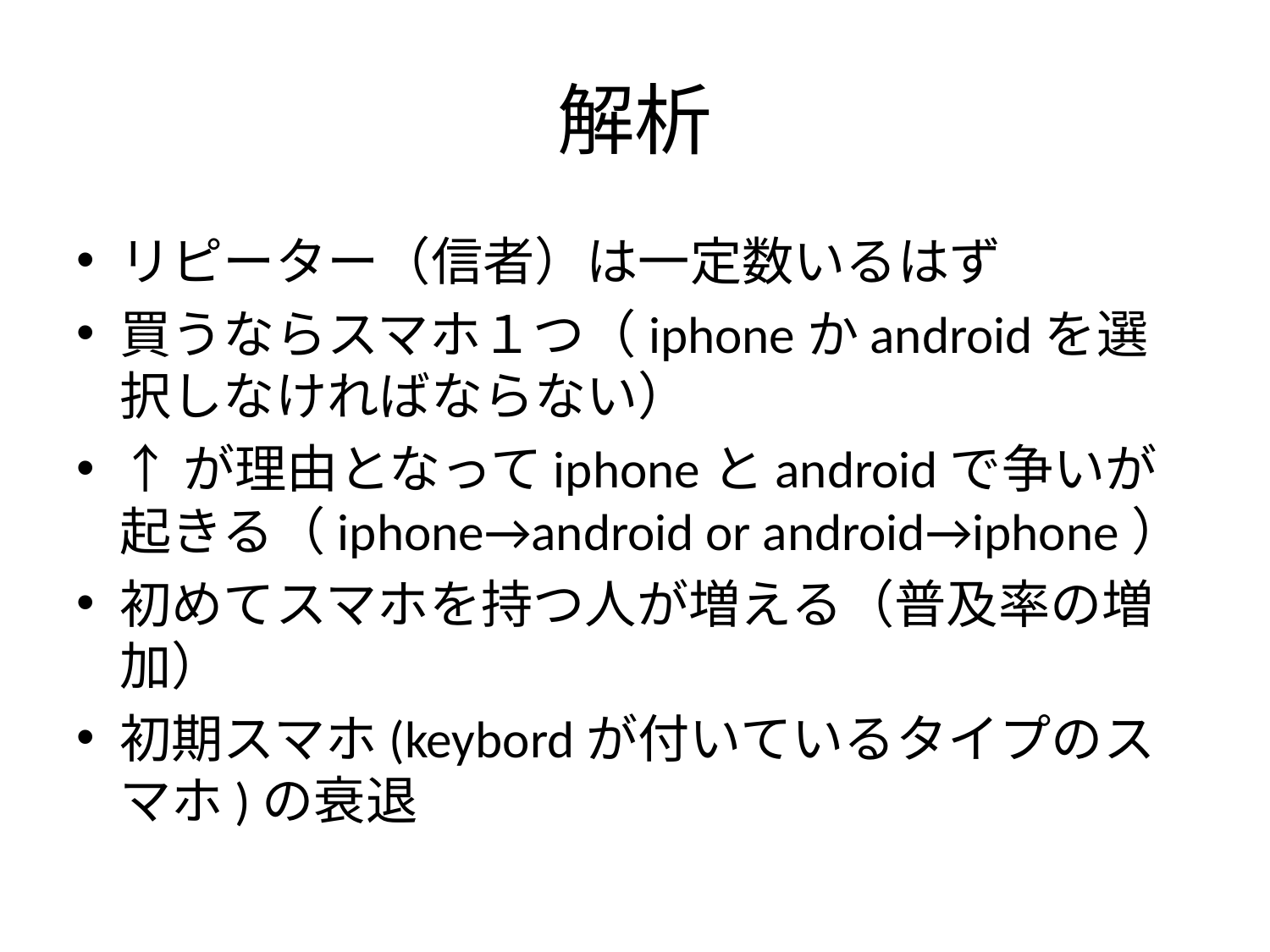

# 解析
リピーター（信者）は一定数いるはず
買うならスマホ１つ（iphoneかandroidを選択しなければならない）
↑が理由となってiphoneとandroidで争いが起きる（iphone→android or android→iphone）
初めてスマホを持つ人が増える（普及率の増加）
初期スマホ(keybordが付いているタイプのスマホ)の衰退